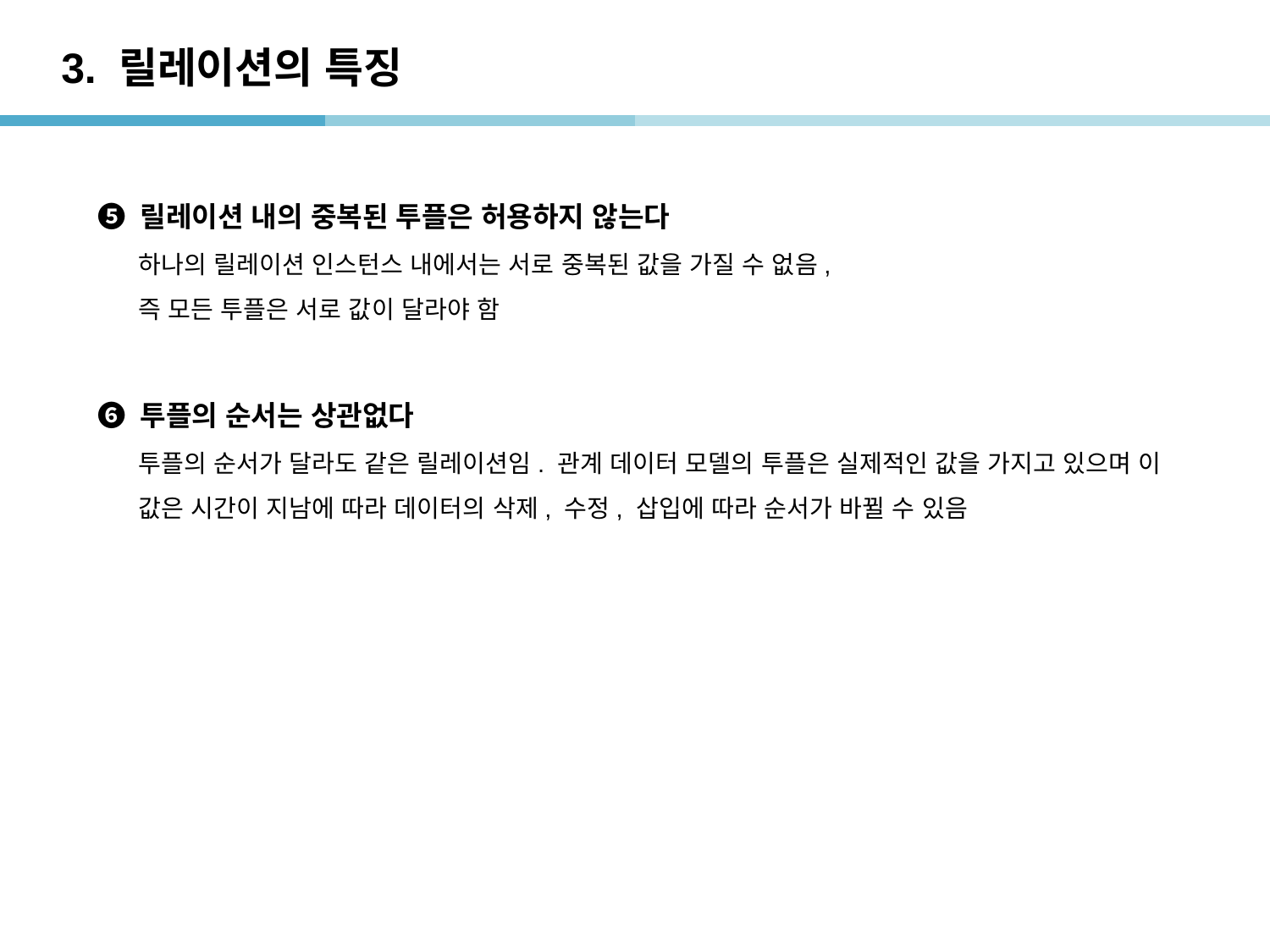

# 3. 릴레이션의 특징
➎ 릴레이션 내의 중복된 투플은 허용하지 않는다
하나의 릴레이션 인스턴스 내에서는 서로 중복된 값을 가질 수 없음,
즉 모든 투플은 서로 값이 달라야 함
➏ 투플의 순서는 상관없다
투플의 순서가 달라도 같은 릴레이션임. 관계 데이터 모델의 투플은 실제적인 값을 가지고 있으며 이 값은 시간이 지남에 따라 데이터의 삭제, 수정, 삽입에 따라 순서가 바뀔 수 있음